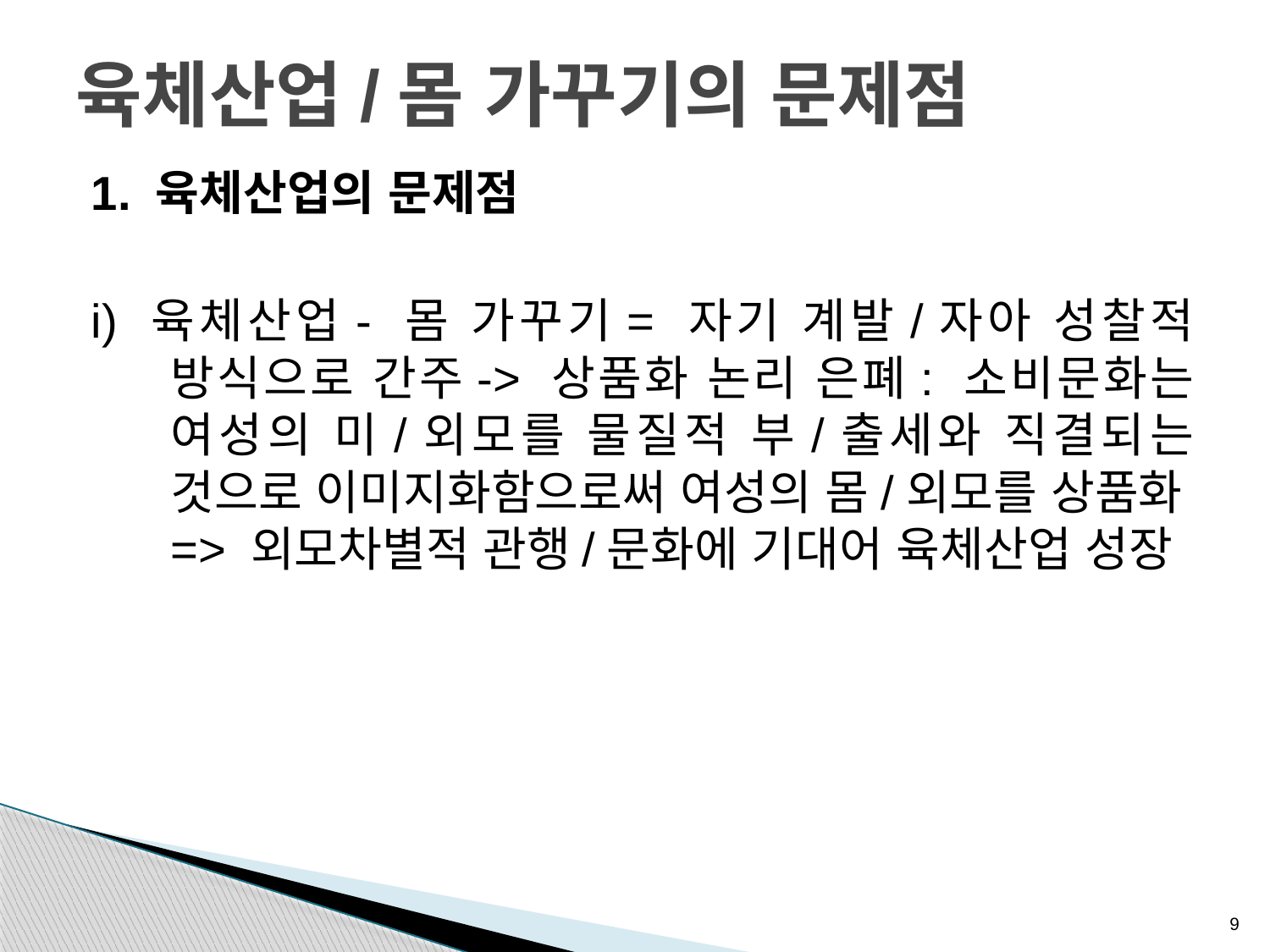

# 육체산업/몸 가꾸기의 문제점
1. 육체산업의 문제점

i) 육체산업- 몸 가꾸기= 자기 계발/자아 성찰적 방식으로 간주-> 상품화 논리 은폐: 소비문화는 여성의 미/외모를 물질적 부/출세와 직결되는 것으로 이미지화함으로써 여성의 몸/외모를 상품화=> 외모차별적 관행/문화에 기대어 육체산업 성장

9